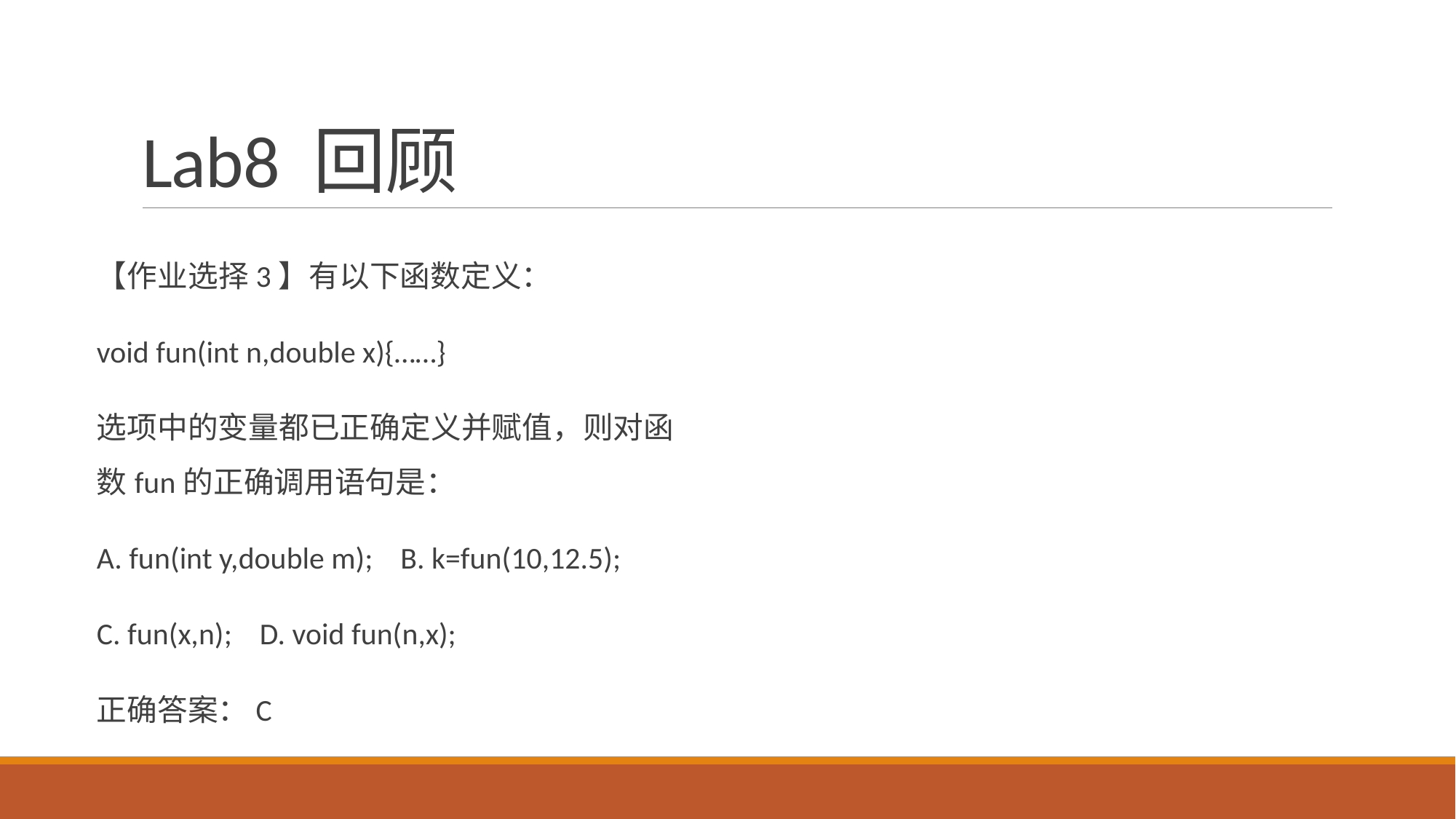

# Lab8 回顾
【作业选择3】有以下函数定义：
void fun(int n,double x){……}
选项中的变量都已正确定义并赋值，则对函数fun的正确调用语句是：
A. fun(int y,double m);    B. k=fun(10,12.5);
C. fun(x,n);    D. void fun(n,x);
正确答案：C